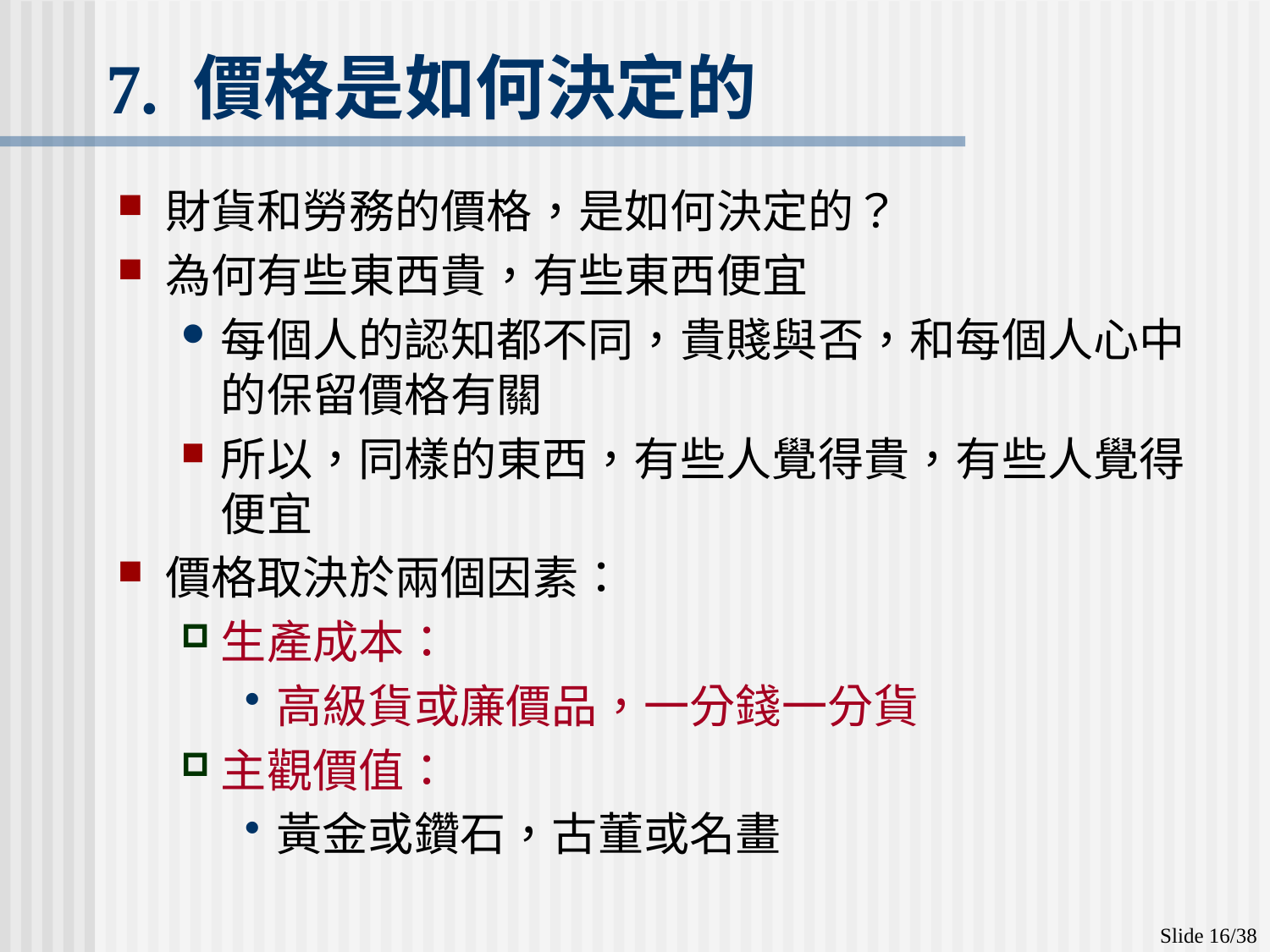

# 7. 價格是如何決定的
財貨和勞務的價格，是如何決定的？
為何有些東西貴，有些東西便宜
每個人的認知都不同，貴賤與否，和每個人心中的保留價格有關
所以，同樣的東西，有些人覺得貴，有些人覺得便宜
價格取決於兩個因素：
生產成本：
高級貨或廉價品，一分錢一分貨
主觀價值：
黃金或鑽石，古董或名畫
Slide 16/38